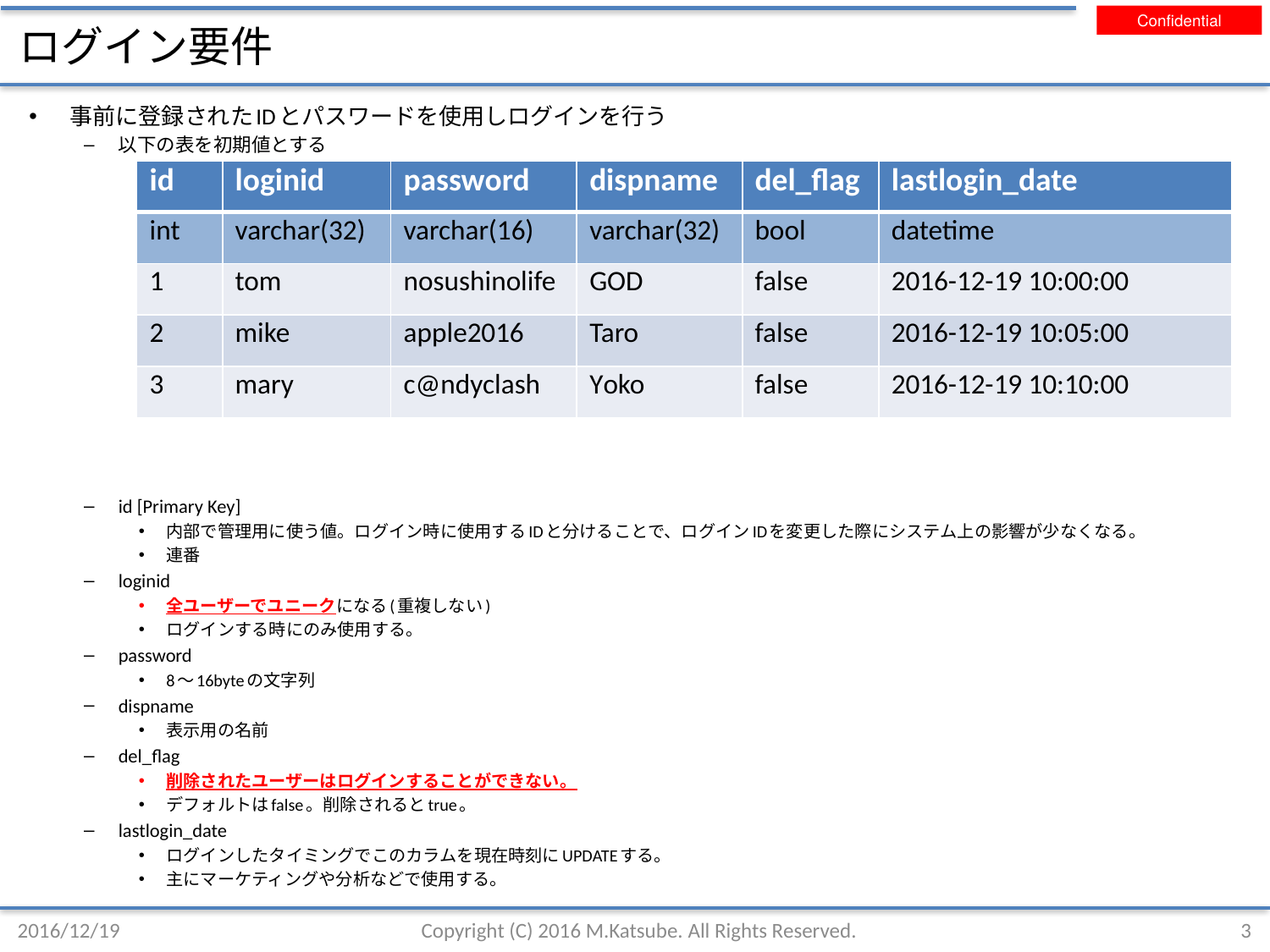

# ログイン要件
事前に登録されたIDとパスワードを使用しログインを行う
以下の表を初期値とする

id [Primary Key]
内部で管理用に使う値。ログイン時に使用するIDと分けることで、ログインIDを変更した際にシステム上の影響が少なくなる。
連番
loginid
全ユーザーでユニークになる(重複しない)
ログインする時にのみ使用する。
password
8〜16byteの文字列
dispname
表示用の名前
del_flag
削除されたユーザーはログインすることができない。
デフォルトはfalse。削除されるとtrue。
lastlogin_date
ログインしたタイミングでこのカラムを現在時刻にUPDATEする。
主にマーケティングや分析などで使用する。
| id | loginid | password | dispname | del\_flag | lastlogin\_date |
| --- | --- | --- | --- | --- | --- |
| int | varchar(32) | varchar(16) | varchar(32) | bool | datetime |
| 1 | tom | nosushinolife | GOD | false | 2016-12-19 10:00:00 |
| 2 | mike | apple2016 | Taro | false | 2016-12-19 10:05:00 |
| 3 | mary | c@ndyclash | Yoko | false | 2016-12-19 10:10:00 |
2016/12/19
3
Copyright (C) 2016 M.Katsube. All Rights Reserved.